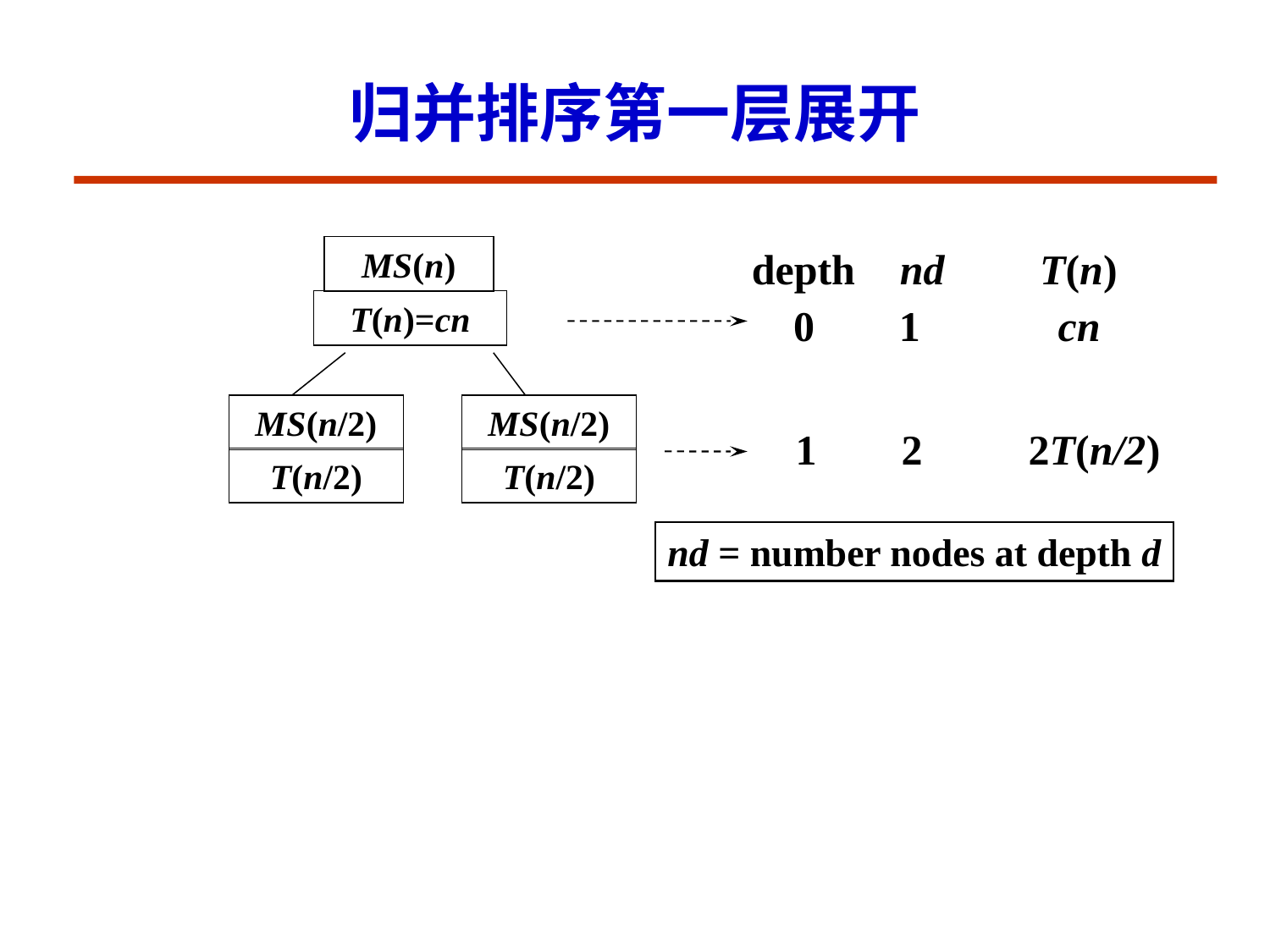

# 归并排序第一层展开
MS(n)
depth	  nd         T(n)
T(n)=cn
0        1             cn

MS(n/2)
T(n/2)
MS(n/2)
T(n/2)
   1        2          2T(n/2)

nd = number nodes at depth d